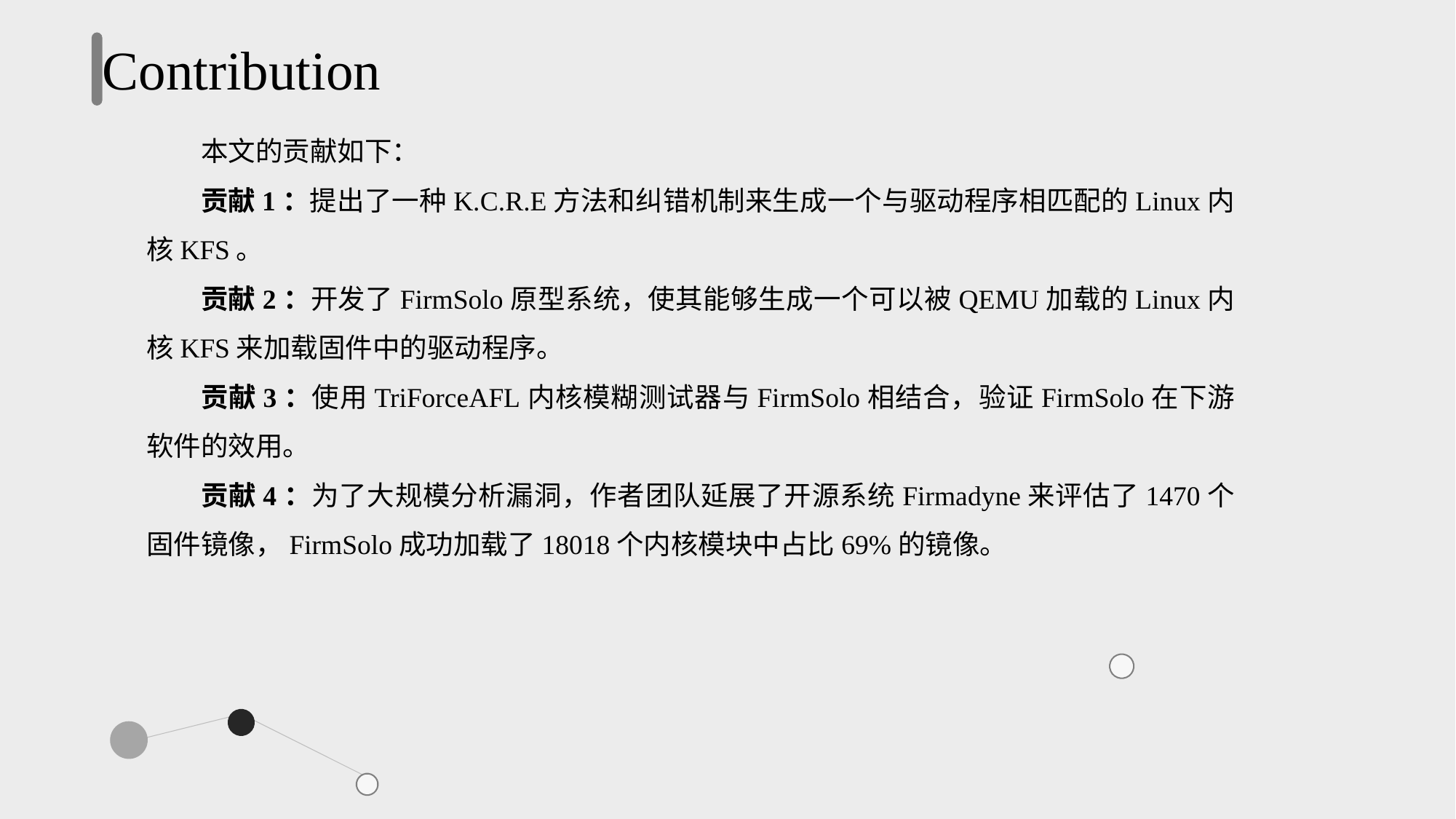

Contribution

本文的贡献如下：
贡献1：提出了一种K.C.R.E方法和纠错机制来生成一个与驱动程序相匹配的Linux内核KFS。
贡献2：开发了FirmSolo原型系统，使其能够生成一个可以被QEMU加载的Linux内核KFS来加载固件中的驱动程序。
贡献3：使用TriForceAFL内核模糊测试器与FirmSolo相结合，验证FirmSolo在下游软件的效用。
贡献4：为了大规模分析漏洞，作者团队延展了开源系统Firmadyne来评估了1470个固件镜像，FirmSolo成功加载了18018个内核模块中占比69%的镜像。